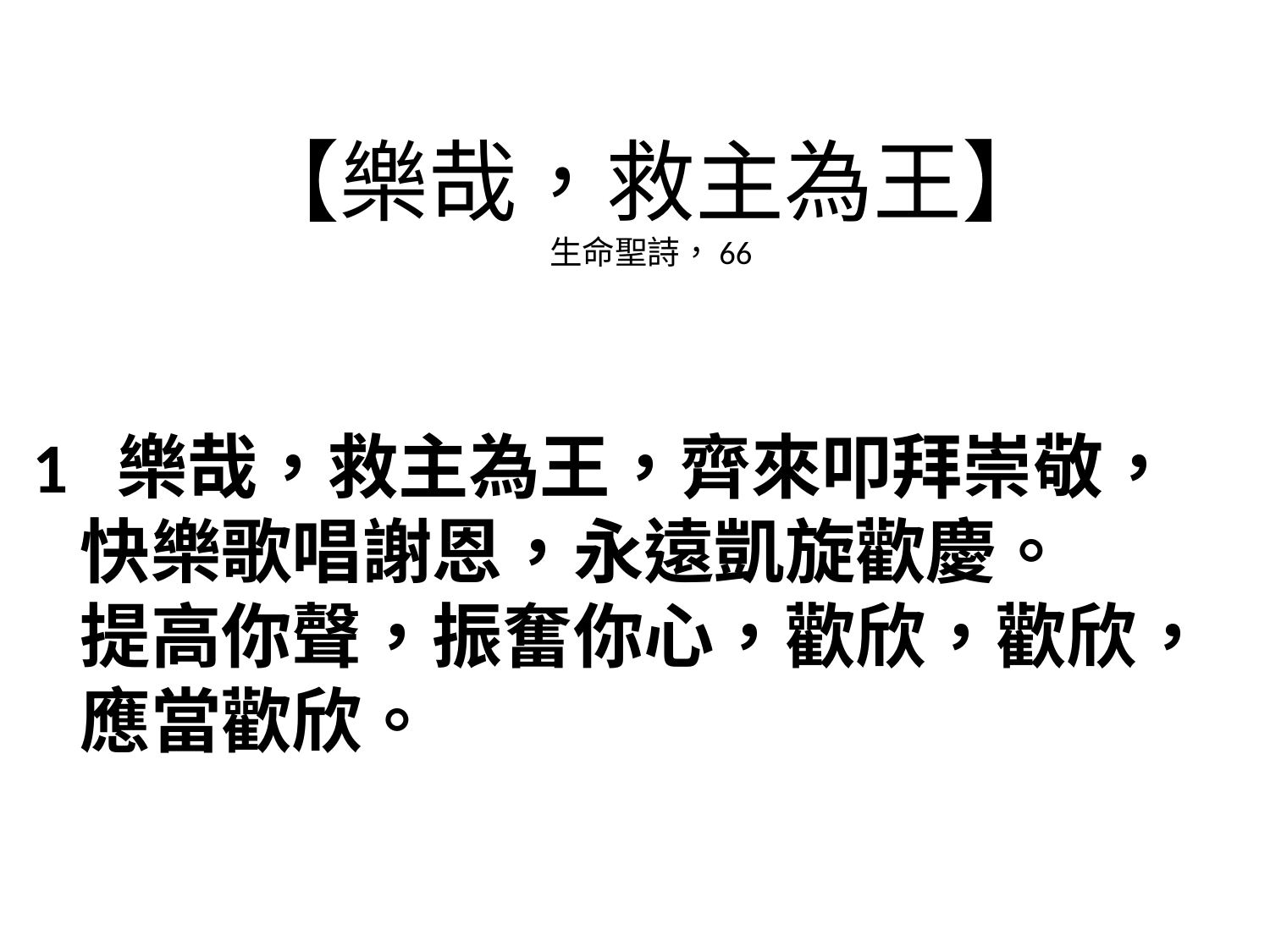

# 【樂哉，救主為王】 生命聖詩，66
1  樂哉，救主為王，齊來叩拜崇敬，
快樂歌唱謝恩，永遠凱旋歡慶。
提高你聲，振奮你心，歡欣，歡欣，應當歡欣。